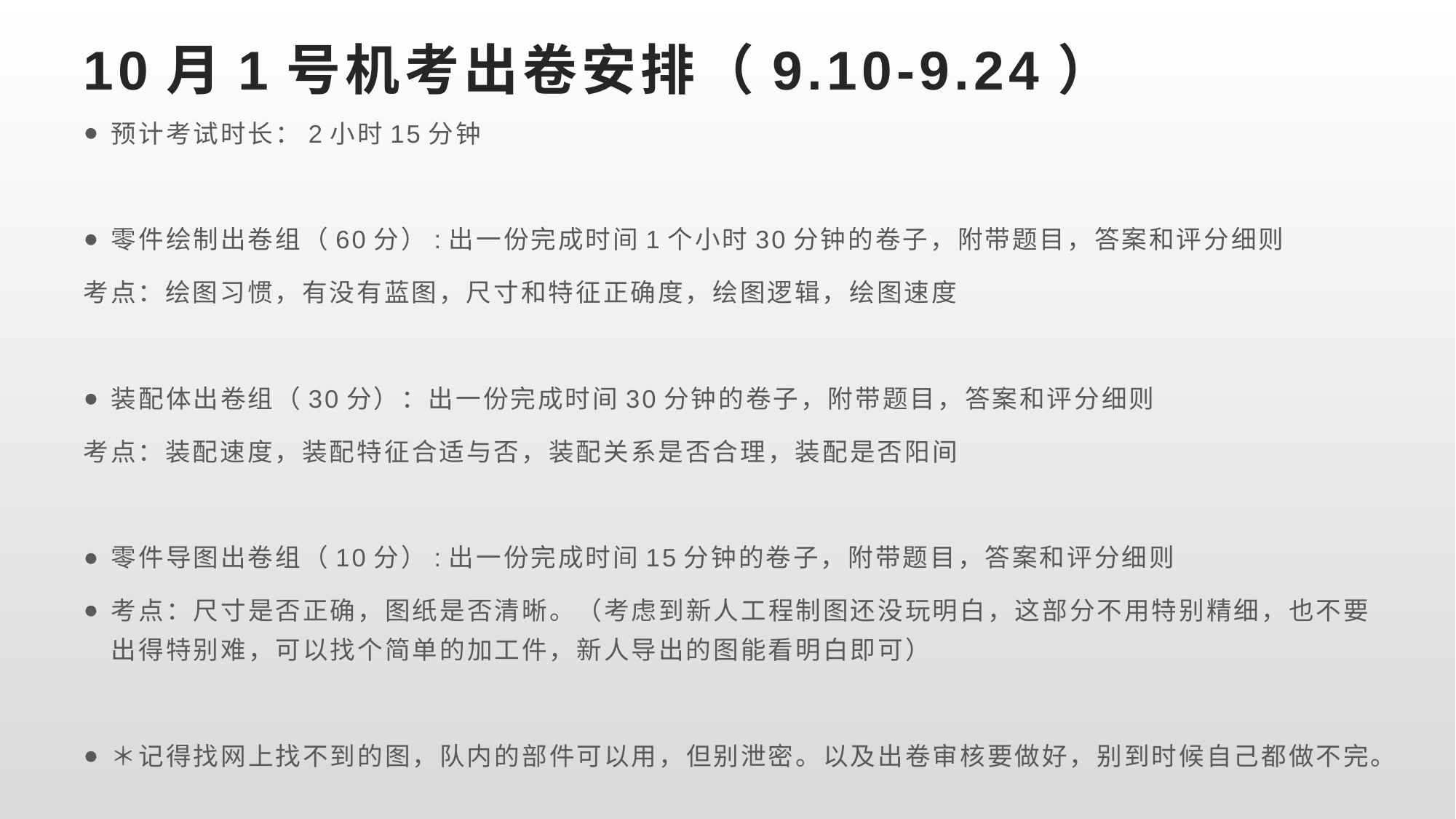

# 10月1号机考出卷安排（9.10-9.24）
预计考试时长：2小时15分钟

零件绘制出卷组（60分）:出一份完成时间1个小时30分钟的卷子，附带题目，答案和评分细则
考点：绘图习惯，有没有蓝图，尺寸和特征正确度，绘图逻辑，绘图速度

装配体出卷组（30分）：出一份完成时间30分钟的卷子，附带题目，答案和评分细则
考点：装配速度，装配特征合适与否，装配关系是否合理，装配是否阳间

零件导图出卷组（10分）:出一份完成时间15分钟的卷子，附带题目，答案和评分细则
考点：尺寸是否正确，图纸是否清晰。（考虑到新人工程制图还没玩明白，这部分不用特别精细，也不要出得特别难，可以找个简单的加工件，新人导出的图能看明白即可）

＊记得找网上找不到的图，队内的部件可以用，但别泄密。以及出卷审核要做好，别到时候自己都做不完。